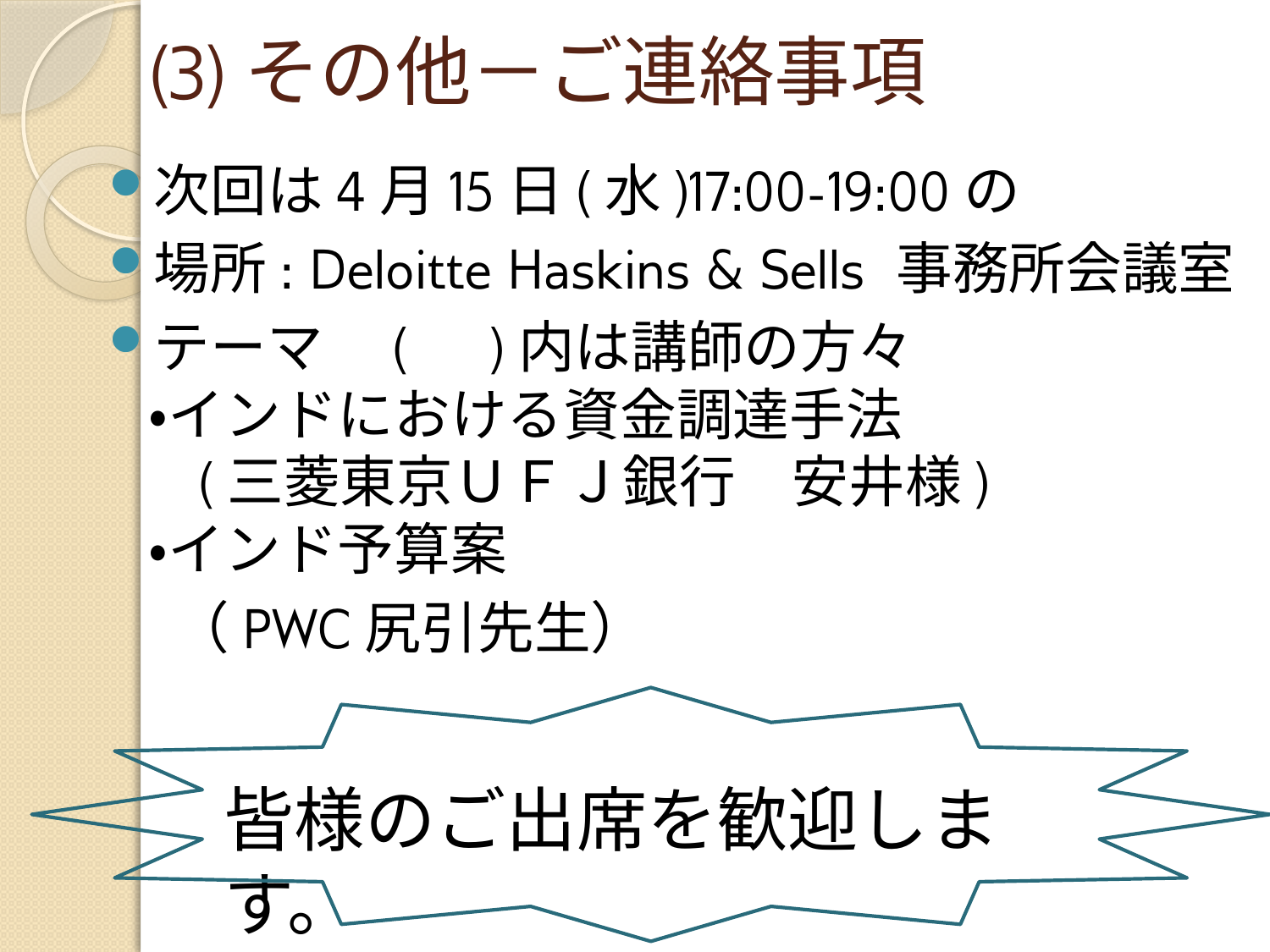

# (3)その他－ご連絡事項
次回は4月15日(水)17:00-19:00の
場所: Deloitte Haskins & Sells 事務所会議室
テーマ　(　)内は講師の方々
   ・インドにおける資金調達手法
       (三菱東京ＵＦＪ銀行　安井様)
   ・インド予算案
    （PWC尻引先生）

皆様のご出席を歓迎します。